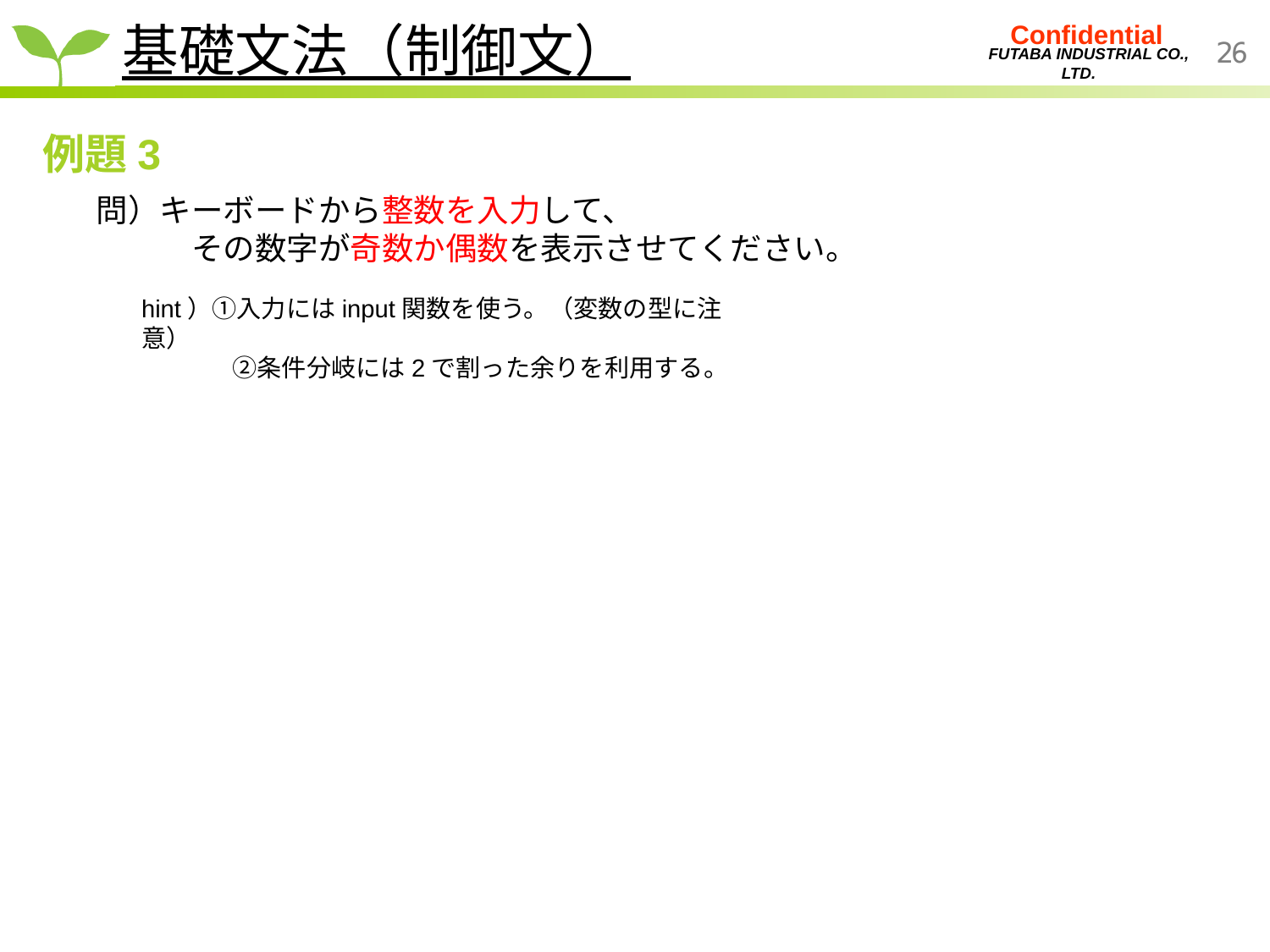

基礎文法（制御文）
例題3
問）キーボードから整数を入力して、
　　　その数字が奇数か偶数を表示させてください。
hint）①入力にはinput関数を使う。（変数の型に注意）
　　　   ②条件分岐には2で割った余りを利用する。